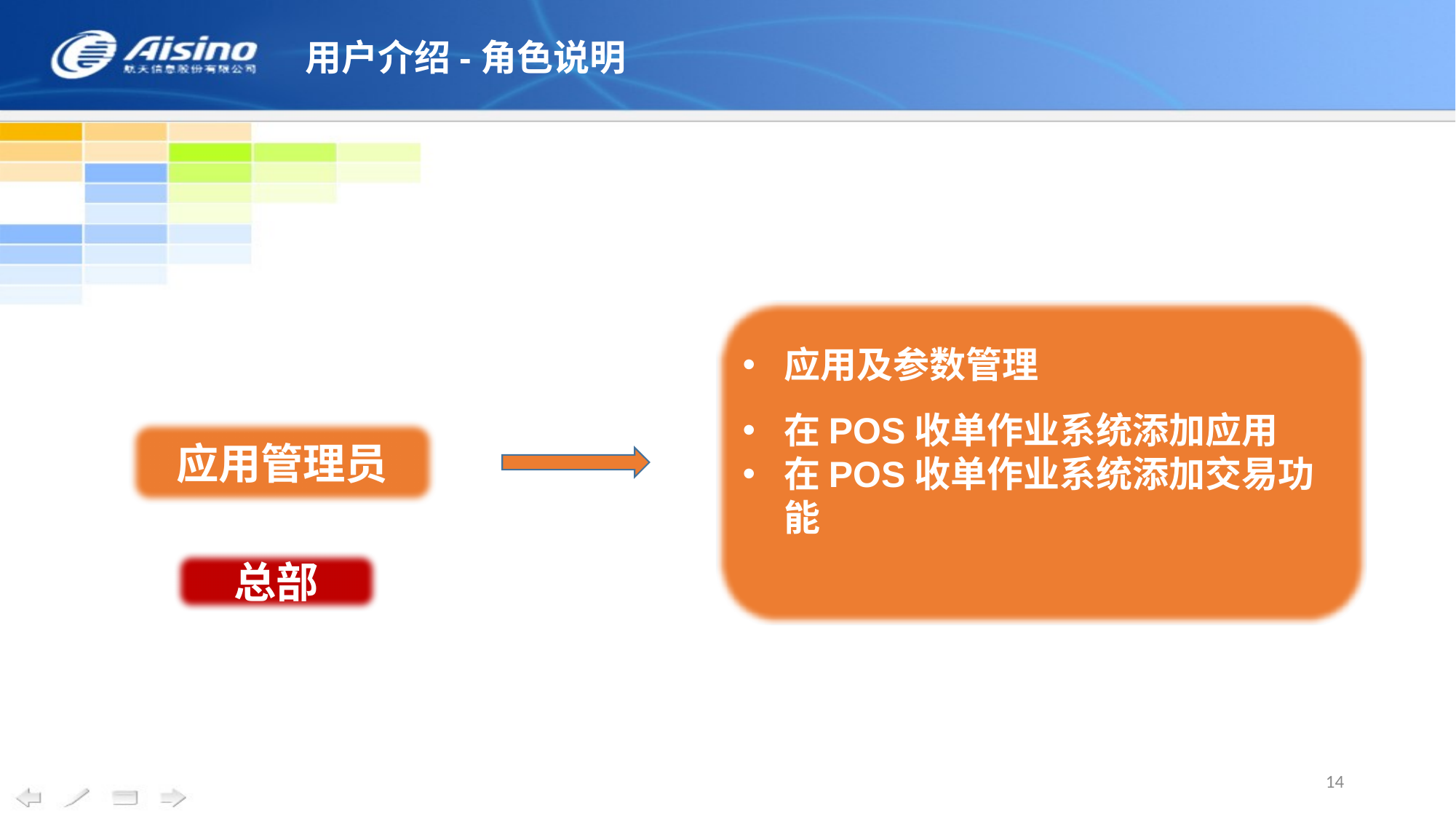

用户介绍-角色说明

应用及参数管理
在POS收单作业系统添加应用
在POS收单作业系统添加交易功能

应用管理员

总部
14